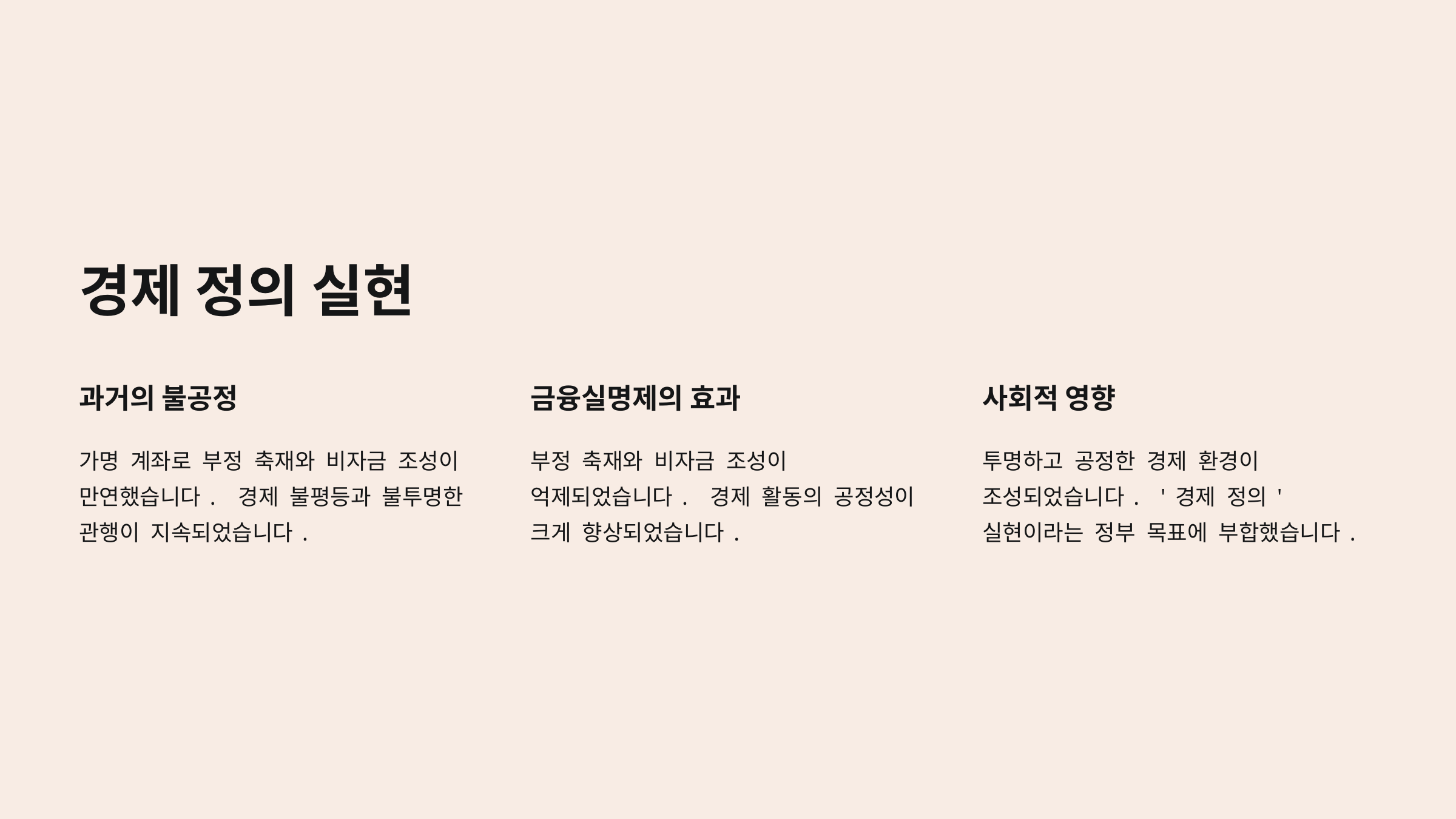

경제 정의 실현
과거의 불공정
금융실명제의 효과
사회적 영향
가명 계좌로 부정 축재와 비자금 조성이 만연했습니다. 경제 불평등과 불투명한 관행이 지속되었습니다.
부정 축재와 비자금 조성이 억제되었습니다. 경제 활동의 공정성이 크게 향상되었습니다.
투명하고 공정한 경제 환경이 조성되었습니다. '경제 정의' 실현이라는 정부 목표에 부합했습니다.